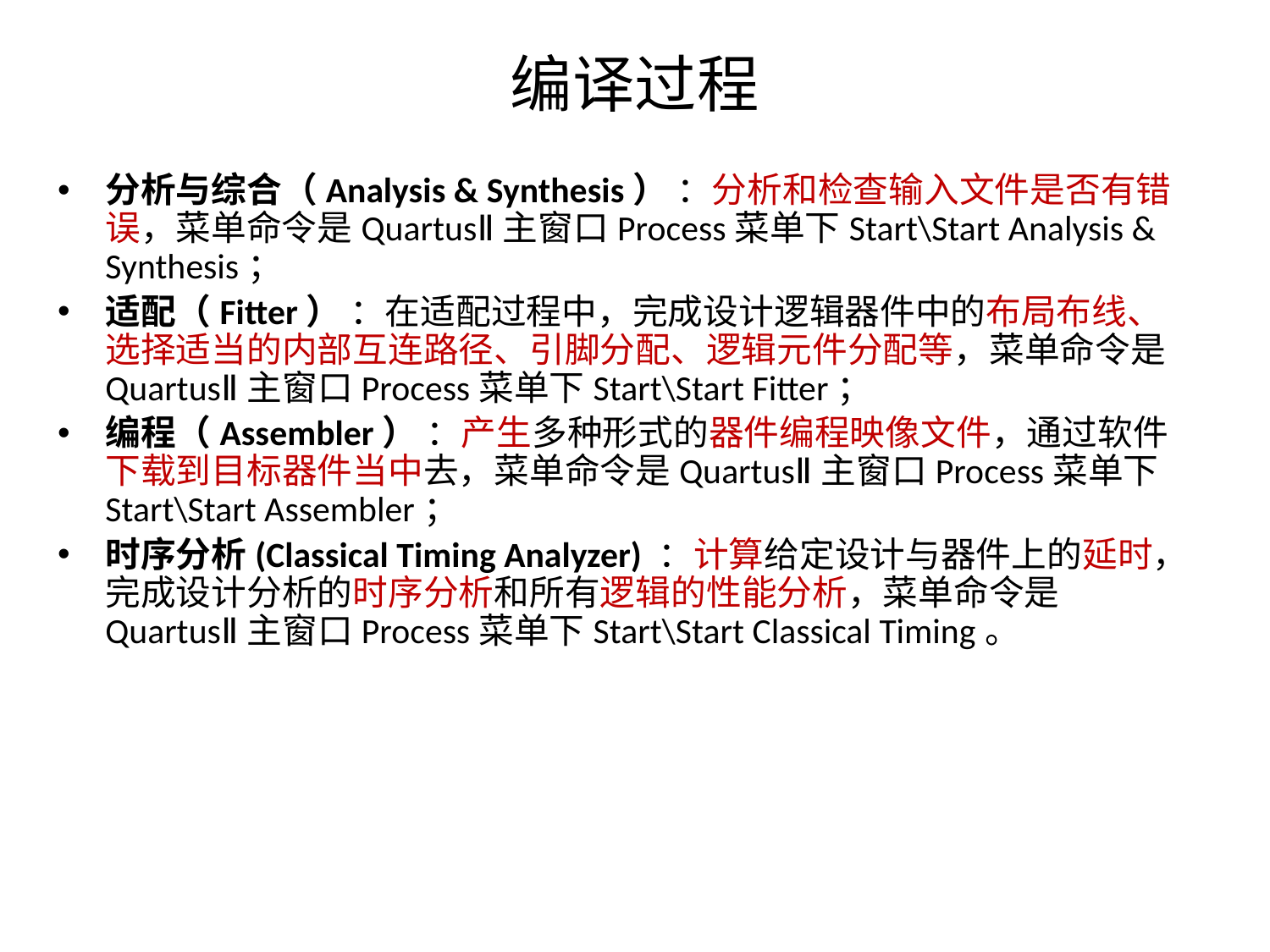

# 编译过程
分析与综合（Analysis & Synthesis） ：分析和检查输入文件是否有错误，菜单命令是QuartusⅡ主窗口Process菜单下Start\Start Analysis & Synthesis；
适配（Fitter） ：在适配过程中，完成设计逻辑器件中的布局布线、选择适当的内部互连路径、引脚分配、逻辑元件分配等，菜单命令是QuartusⅡ主窗口Process菜单下Start\Start Fitter；
编程（Assembler） ：产生多种形式的器件编程映像文件，通过软件下载到目标器件当中去，菜单命令是QuartusⅡ主窗口Process菜单下Start\Start Assembler；
时序分析(Classical Timing Analyzer) ：计算给定设计与器件上的延时，完成设计分析的时序分析和所有逻辑的性能分析，菜单命令是QuartusⅡ主窗口Process菜单下Start\Start Classical Timing。